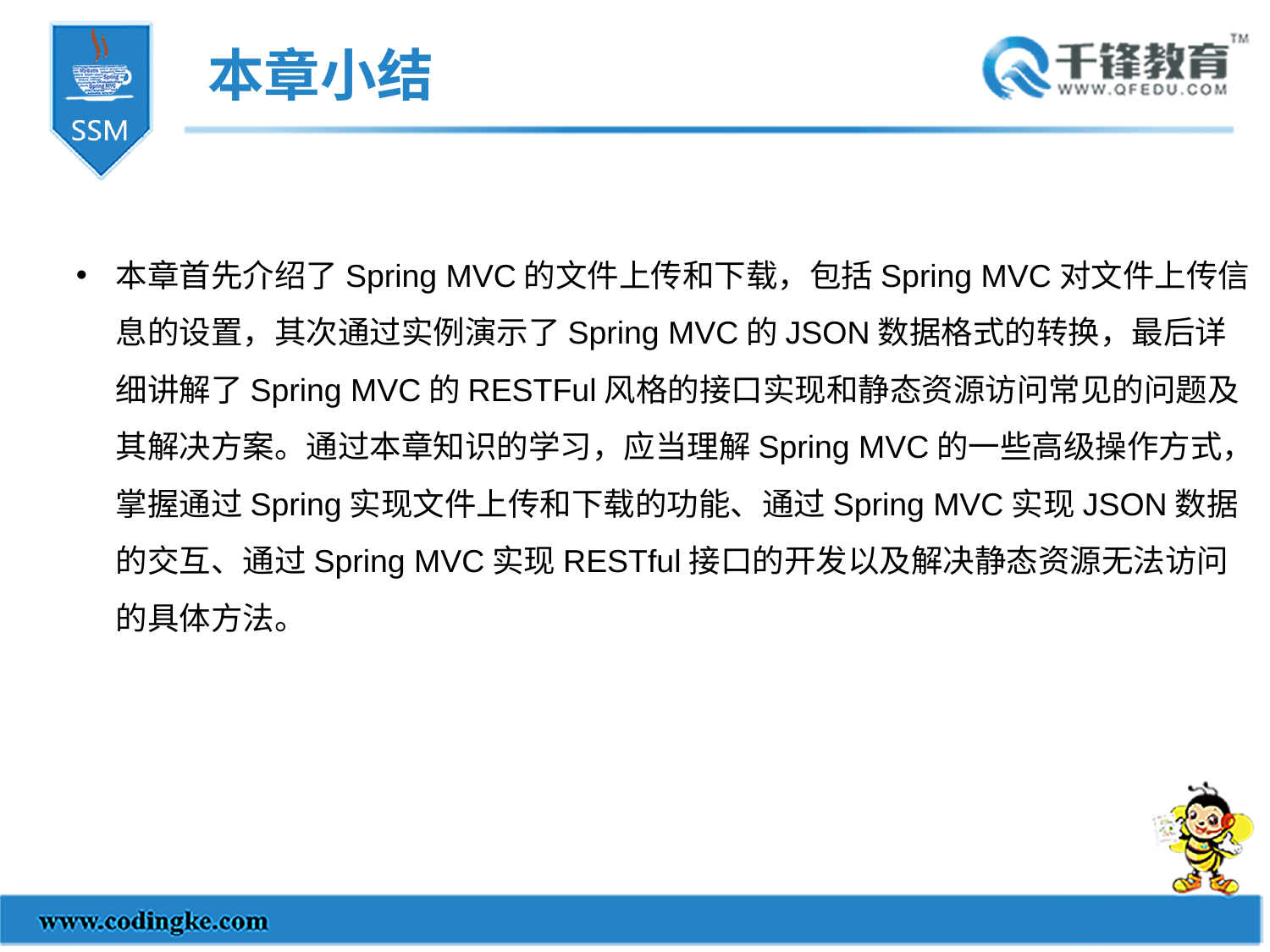

本章小结
本章首先介绍了Spring MVC的文件上传和下载，包括Spring MVC对文件上传信息的设置，其次通过实例演示了Spring MVC的JSON数据格式的转换，最后详细讲解了Spring MVC的RESTFul风格的接口实现和静态资源访问常见的问题及其解决方案。通过本章知识的学习，应当理解Spring MVC的一些高级操作方式，掌握通过Spring实现文件上传和下载的功能、通过Spring MVC实现JSON数据的交互、通过Spring MVC实现RESTful接口的开发以及解决静态资源无法访问的具体方法。